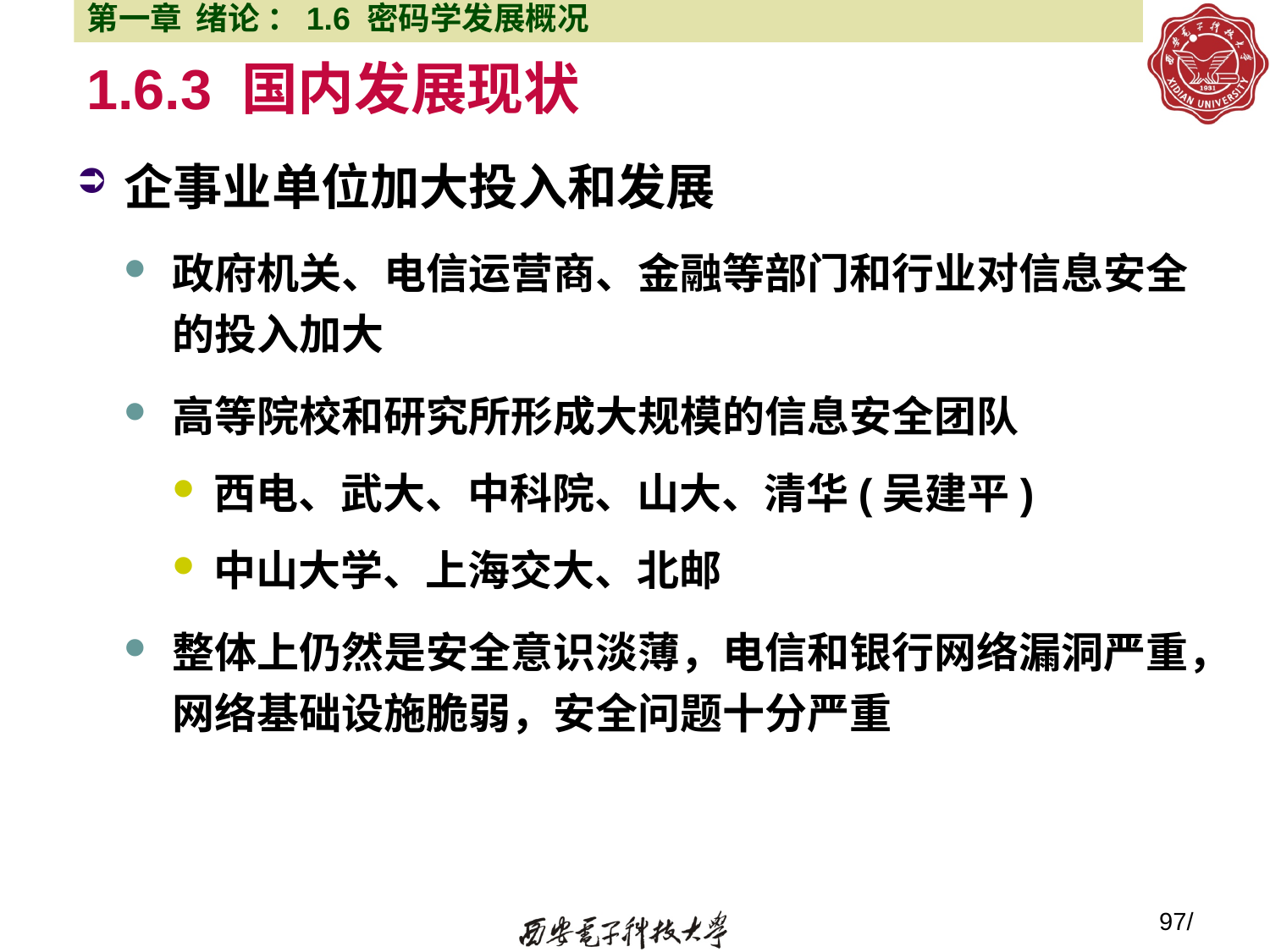

第一章  绪论 ：1.6 密码学发展概况
# 1.6.3 国内发展现状
企事业单位加大投入和发展
政府机关、电信运营商、金融等部门和行业对信息安全的投入加大
高等院校和研究所形成大规模的信息安全团队
西电、武大、中科院、山大、清华(吴建平)
中山大学、上海交大、北邮
整体上仍然是安全意识淡薄，电信和银行网络漏洞严重，网络基础设施脆弱，安全问题十分严重
97/